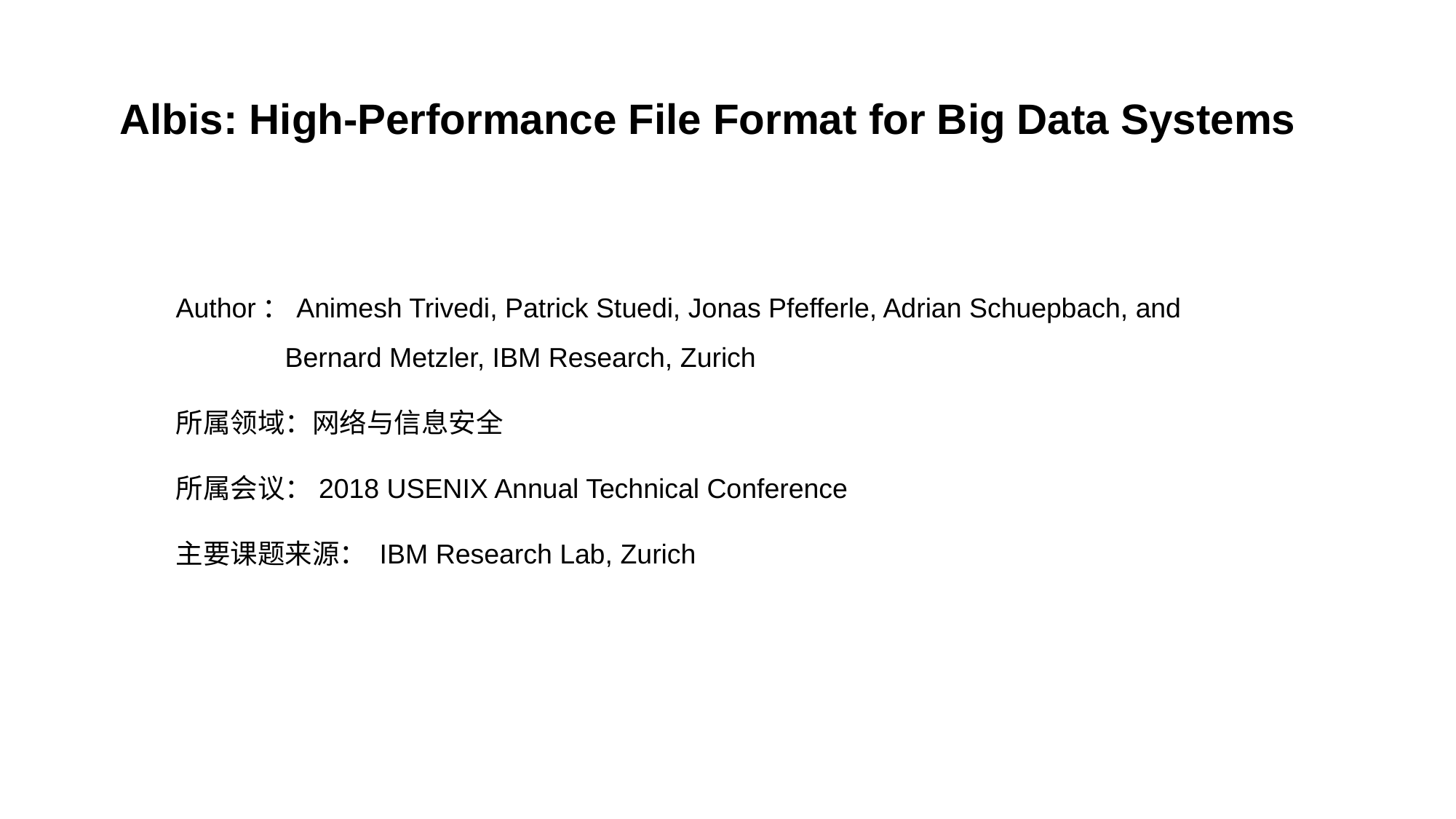

Albis: High-Performance File Format for Big Data Systems
Author：Animesh Trivedi, Patrick Stuedi, Jonas Pfefferle, Adrian Schuepbach, and 	   	Bernard Metzler, IBM Research, Zurich
所属领域：网络与信息安全
所属会议：2018 USENIX Annual Technical Conference
主要课题来源： IBM Research Lab, Zurich